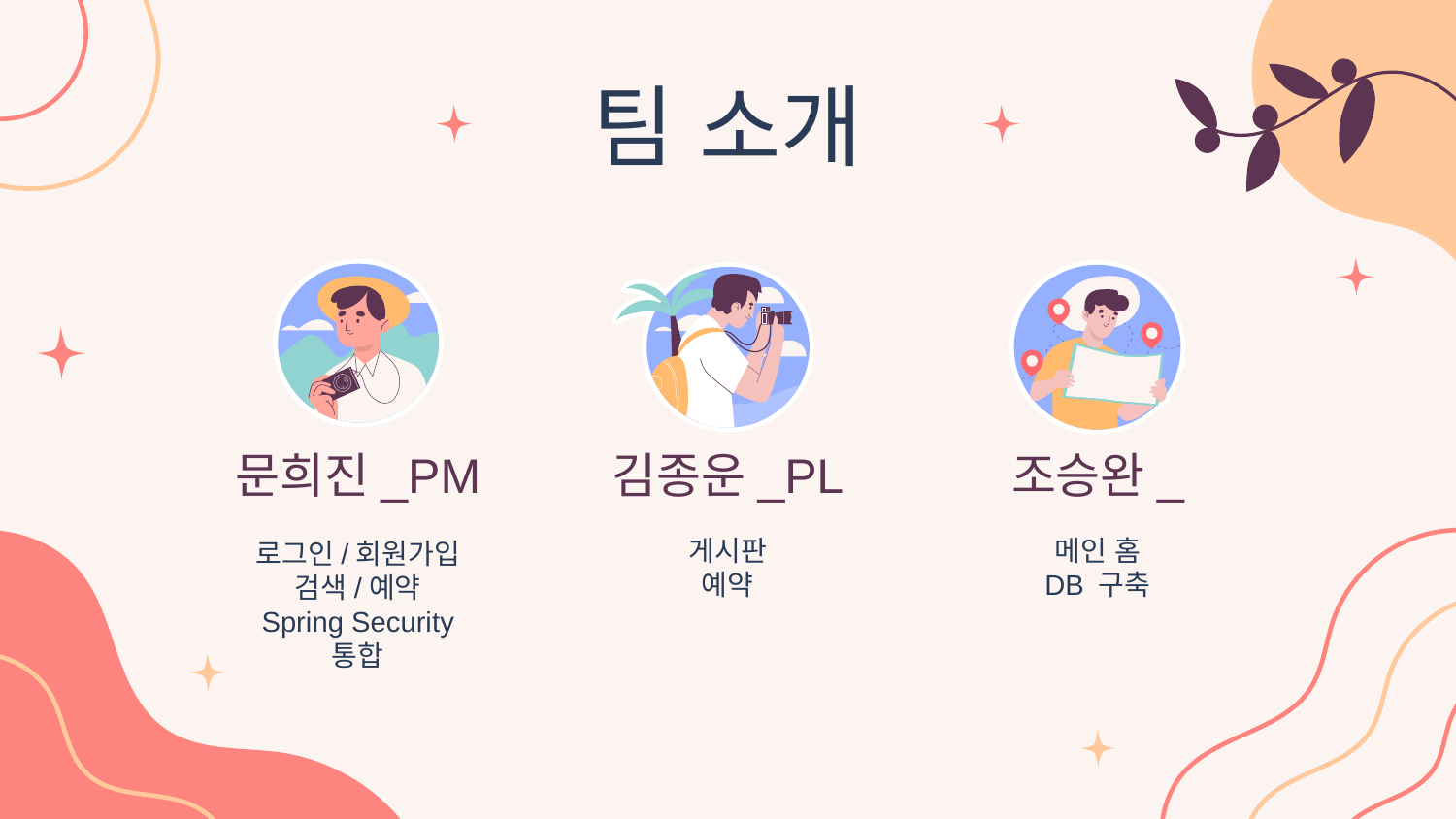

# 팀 소개

문희진_PM
김종운_PL
조승완_
게시판
예약
메인 홈
DB 구축
로그인/회원가입
검색/예약
Spring Security
통합